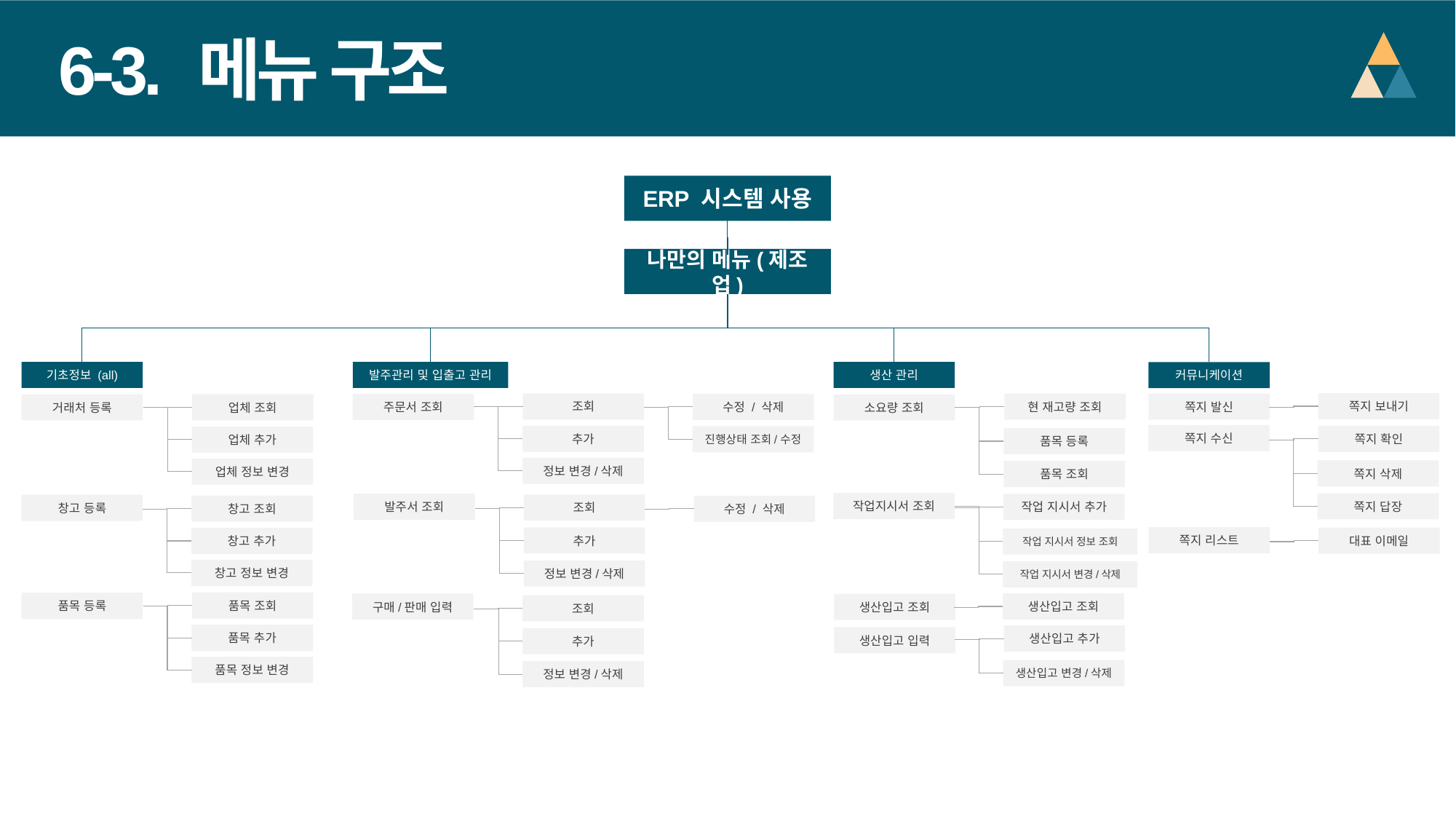

6-3. 메뉴 구조

ERP 시스템 사용
나만의 메뉴(제조업)
기초정보 (all)
발주관리 및 입출고 관리
생산 관리
커뮤니케이션
쪽지 보내기
조회
쪽지 발신
현 재고량 조회
주문서 조회
수정 / 삭제
업체 조회
거래처 등록
소요량 조회
쪽지 수신
추가
쪽지 확인
진행상태 조회/수정
업체 추가
품목 등록
정보 변경/삭제
업체 정보 변경
쪽지 삭제
품목 조회
작업지시서 조회
쪽지 답장
발주서 조회
작업 지시서 추가
조회
창고 등록
창고 조회
수정 / 삭제
쪽지 리스트
추가
대표 이메일
창고 추가
작업 지시서 정보 조회
창고 정보 변경
정보 변경/삭제
작업 지시서 변경/삭제
품목 조회
품목 등록
생산입고 조회
구매/판매 입력
생산입고 조회
조회
품목 추가
생산입고 추가
생산입고 입력
추가
품목 정보 변경
생산입고 변경/삭제
정보 변경/삭제